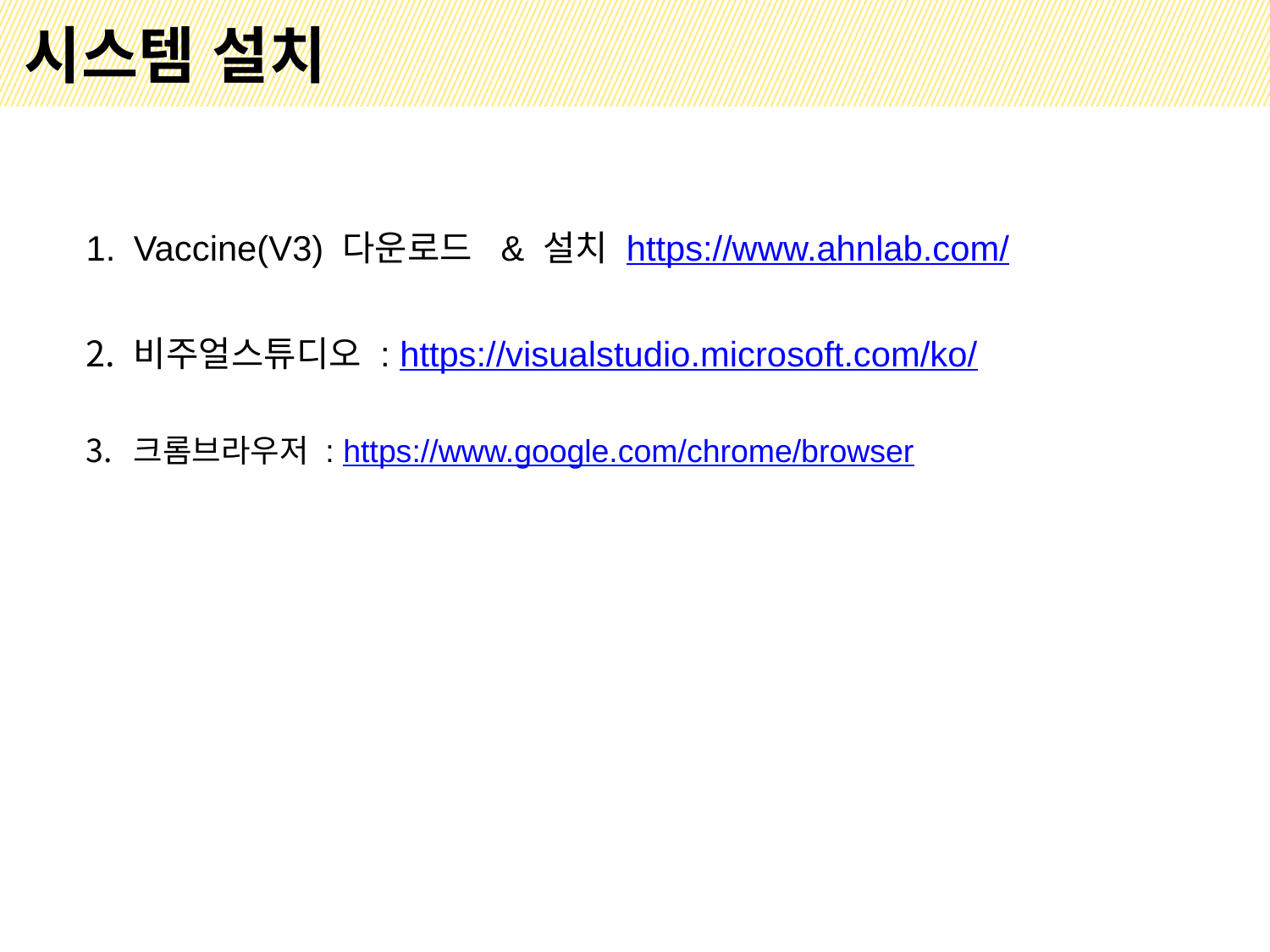

# 시스템 설치
Vaccine(V3) 다운로드  & 설치 https://www.ahnlab.com/
비주얼스튜디오 : https://visualstudio.microsoft.com/ko/
크롬브라우저 : https://www.google.com/chrome/browser